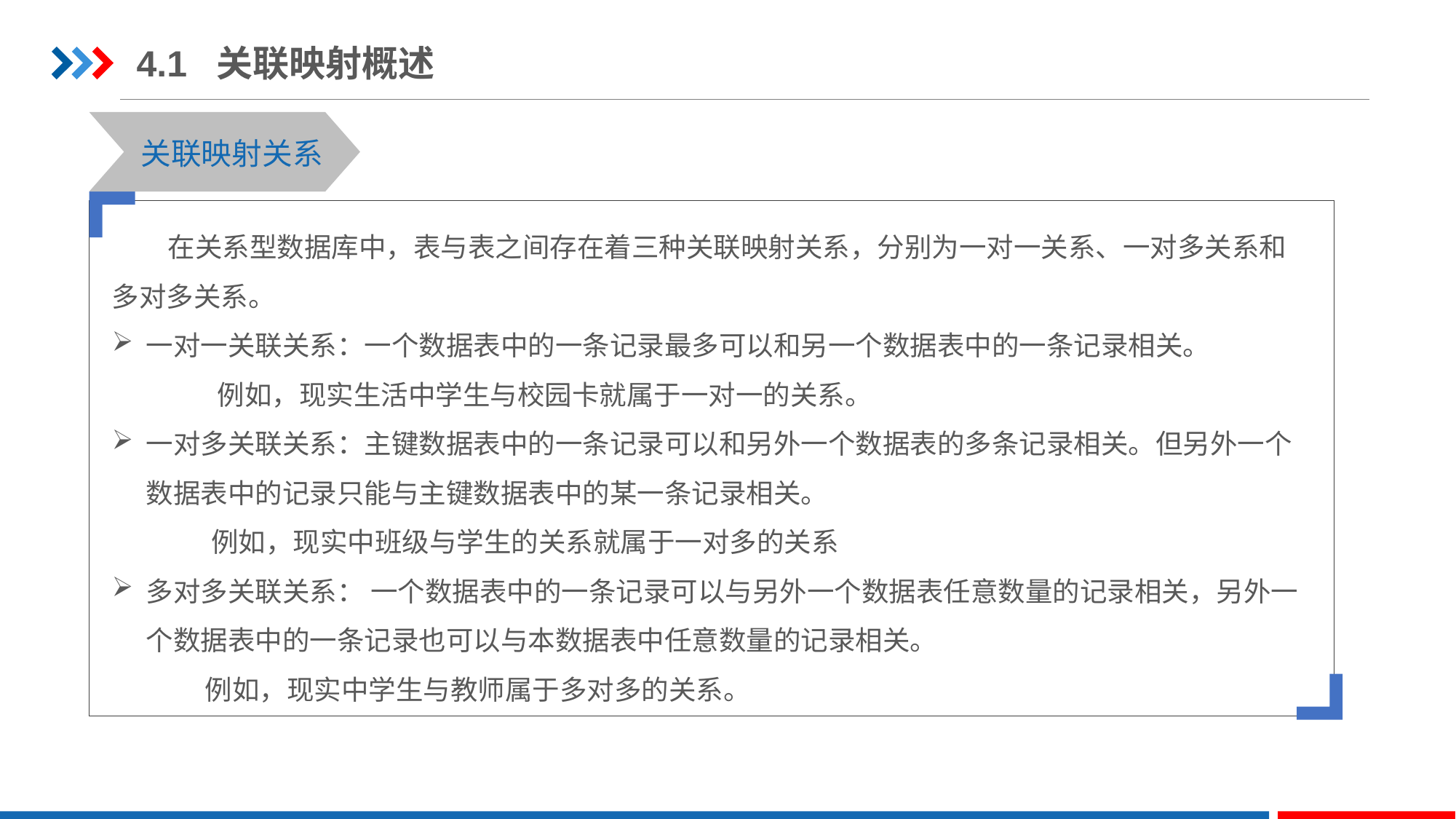

4.1  关联映射概述

关联映射关系
STEP  01
STEP  03

        在关系型数据库中，表与表之间存在着三种关联映射关系，分别为一对一关系、一对多关系和多对多关系。
一对一关联关系：一个数据表中的一条记录最多可以和另一个数据表中的一条记录相关。
                例如，现实生活中学生与校园卡就属于一对一的关系。
一对多关联关系：主键数据表中的一条记录可以和另外一个数据表的多条记录相关。但另外一个数据表中的记录只能与主键数据表中的某一条记录相关。
               例如，现实中班级与学生的关系就属于一对多的关系
多对多关联关系： 一个数据表中的一条记录可以与另外一个数据表任意数量的记录相关，另外一个数据表中的一条记录也可以与本数据表中任意数量的记录相关。
              例如，现实中学生与教师属于多对多的关系。